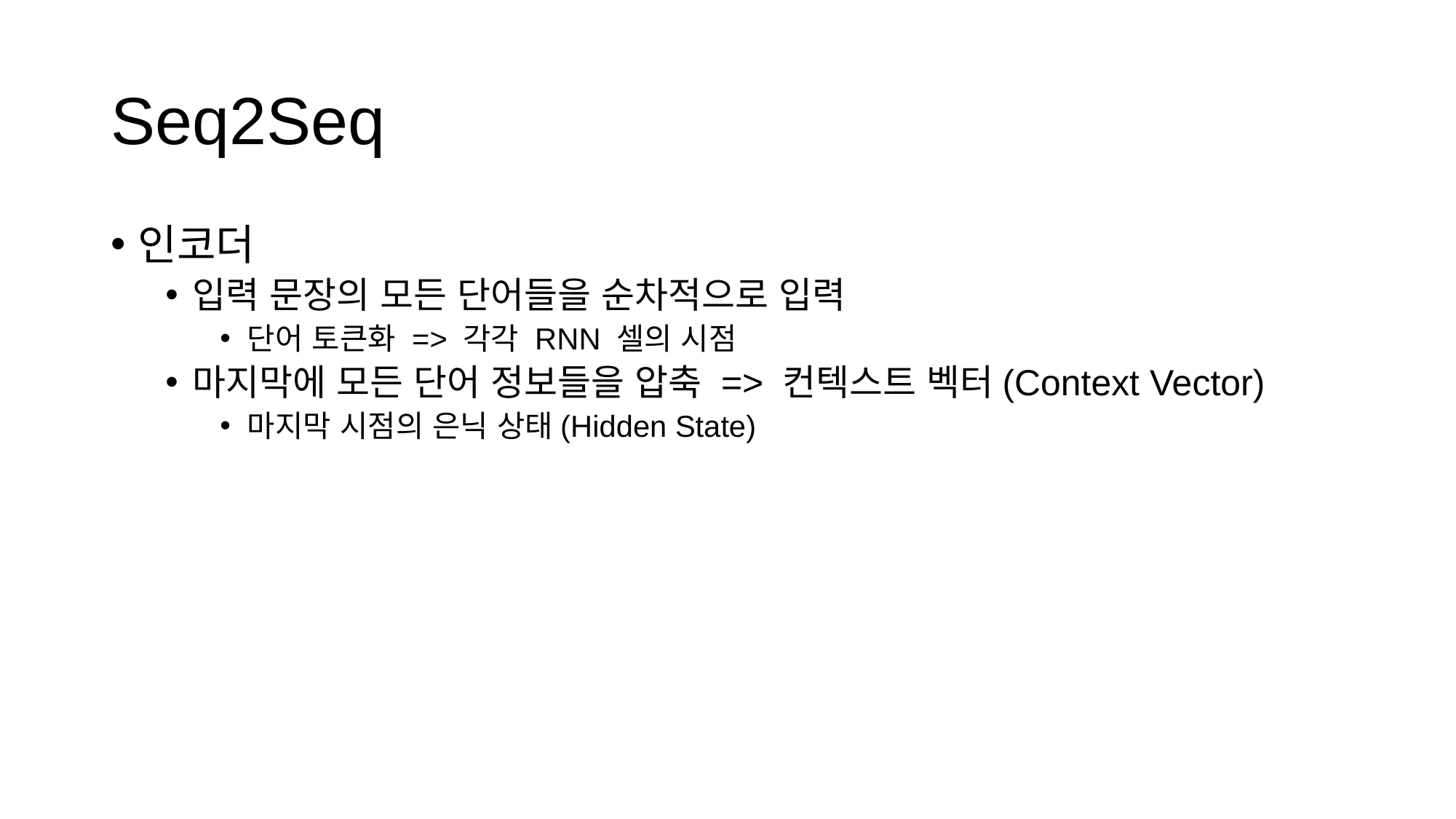

# Seq2Seq
인코더
입력 문장의 모든 단어들을 순차적으로 입력
단어 토큰화 => 각각 RNN 셀의 시점
마지막에 모든 단어 정보들을 압축 => 컨텍스트 벡터(Context Vector)
마지막 시점의 은닉 상태(Hidden State)